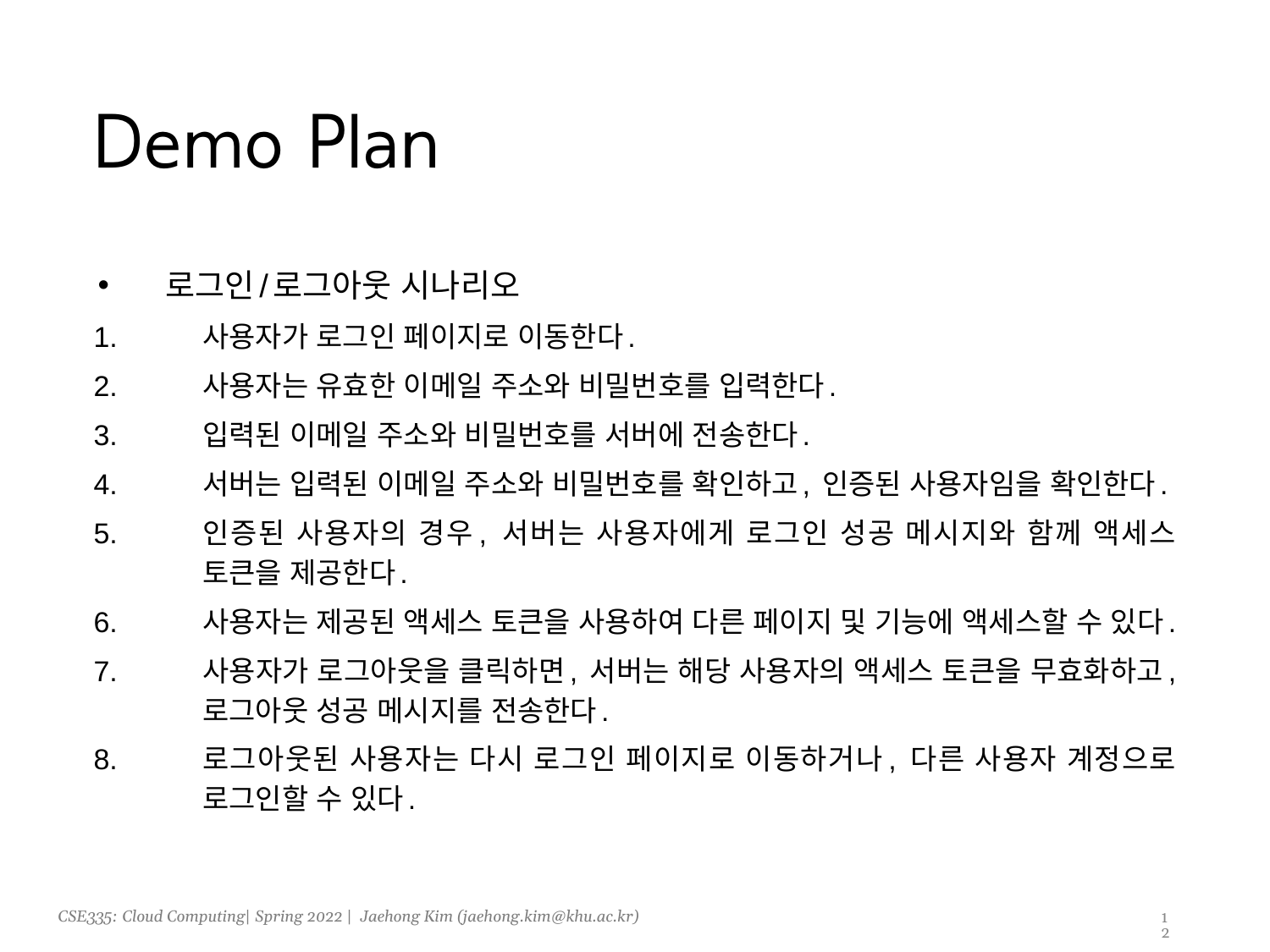

# Demo Plan
로그인/로그아웃 시나리오
사용자가 로그인 페이지로 이동한다.
사용자는 유효한 이메일 주소와 비밀번호를 입력한다.
입력된 이메일 주소와 비밀번호를 서버에 전송한다.
서버는 입력된 이메일 주소와 비밀번호를 확인하고, 인증된 사용자임을 확인한다.
인증된 사용자의 경우, 서버는 사용자에게 로그인 성공 메시지와 함께 액세스 토큰을 제공한다.
사용자는 제공된 액세스 토큰을 사용하여 다른 페이지 및 기능에 액세스할 수 있다.
사용자가 로그아웃을 클릭하면, 서버는 해당 사용자의 액세스 토큰을 무효화하고, 로그아웃 성공 메시지를 전송한다.
로그아웃된 사용자는 다시 로그인 페이지로 이동하거나, 다른 사용자 계정으로 로그인할 수 있다.
12